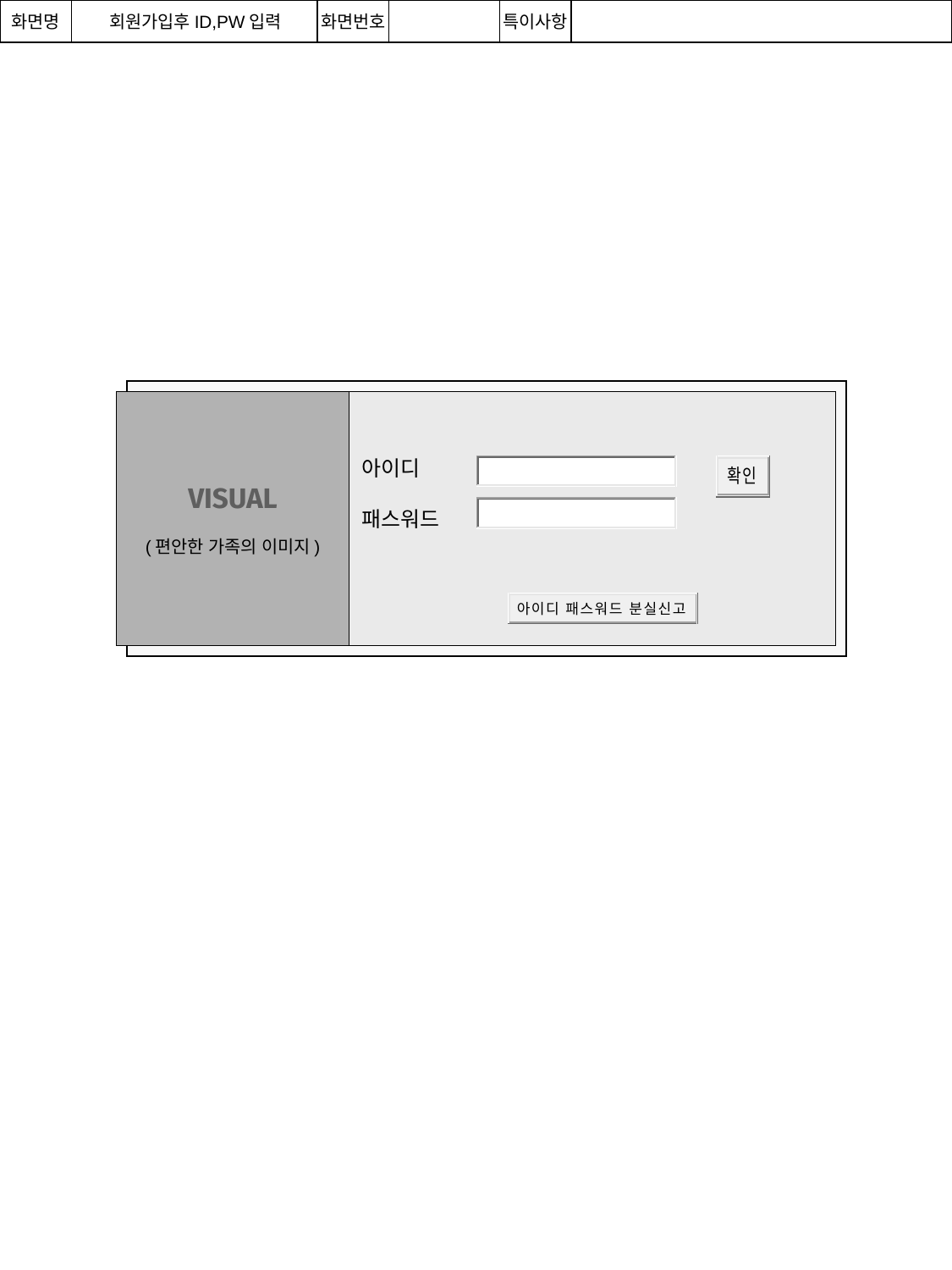

화면명

화면번호

특이사항

# 회원가입후ID,PW입력

VISUAL

(편안한 가족의 이미지)
아이디

패스워드